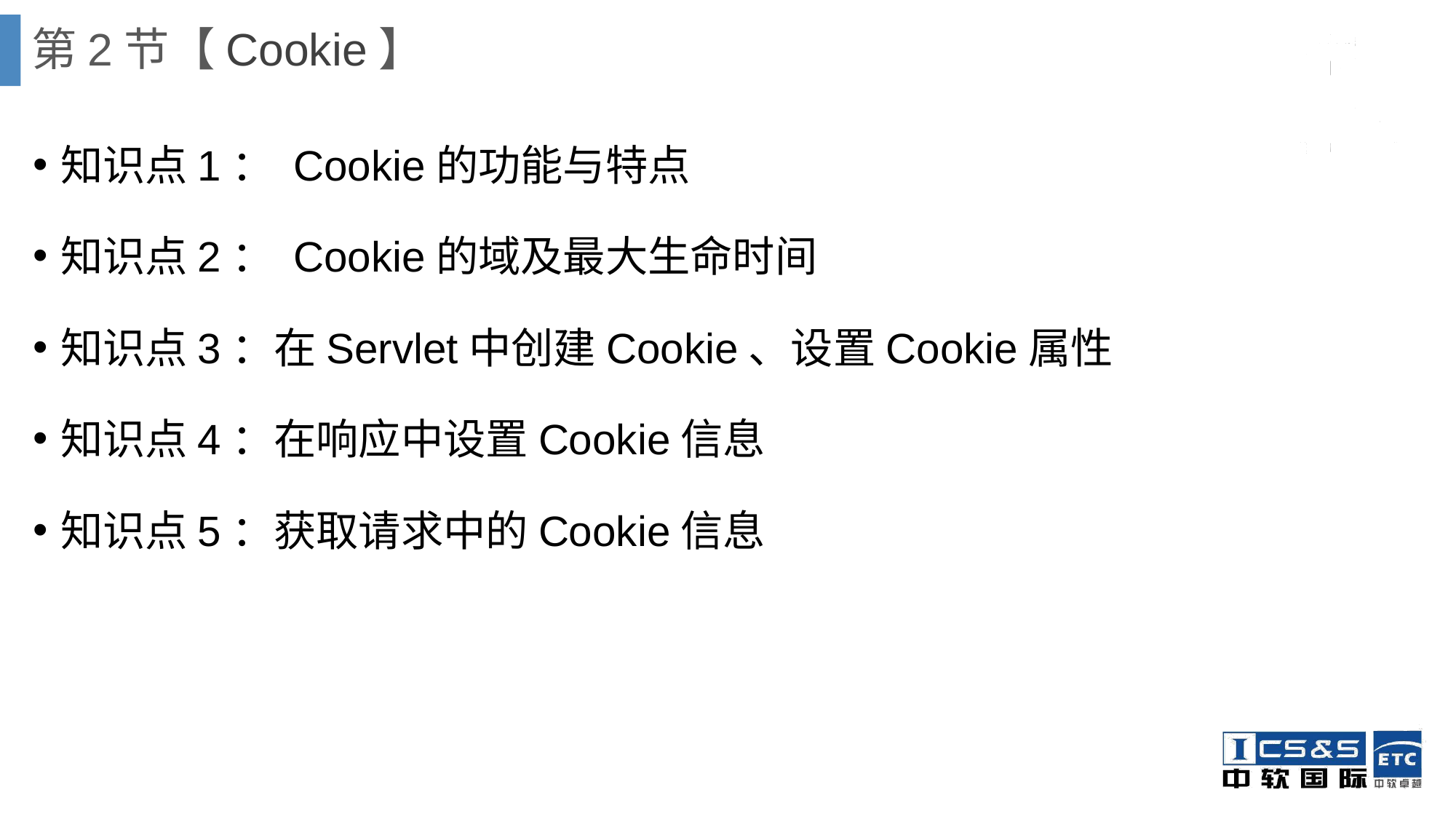

# 第2节【Cookie】
知识点1： Cookie的功能与特点
知识点2： Cookie的域及最大生命时间
知识点3：在Servlet中创建Cookie、设置Cookie属性
知识点4：在响应中设置Cookie信息
知识点5：获取请求中的Cookie信息